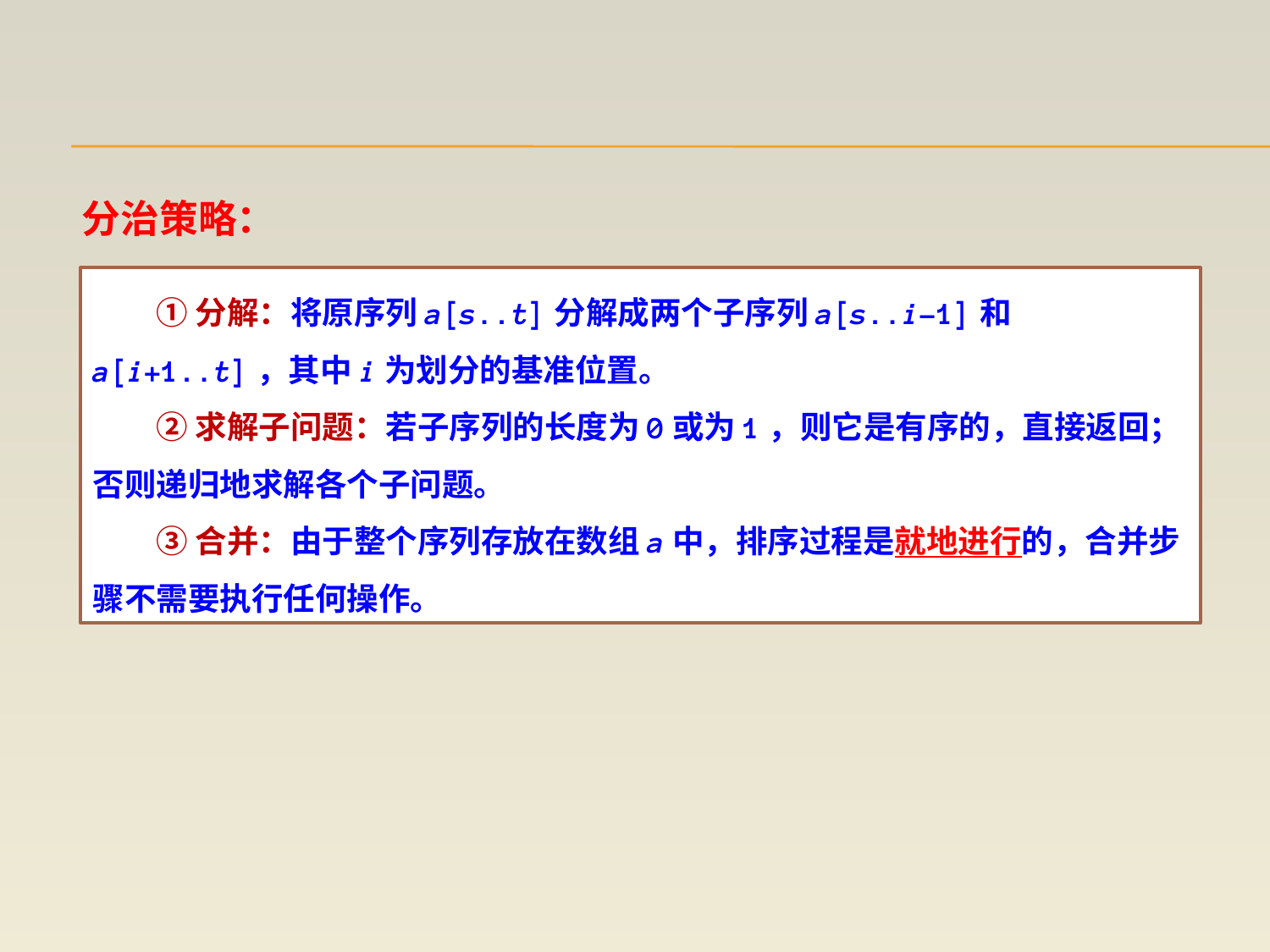

分治策略：
　　① 分解：将原序列a[s..t]分解成两个子序列a[s..i-1]和a[i+1..t]，其中i为划分的基准位置。
　　② 求解子问题：若子序列的长度为0或为1，则它是有序的，直接返回；否则递归地求解各个子问题。
　　③ 合并：由于整个序列存放在数组a中，排序过程是就地进行的，合并步骤不需要执行任何操作。